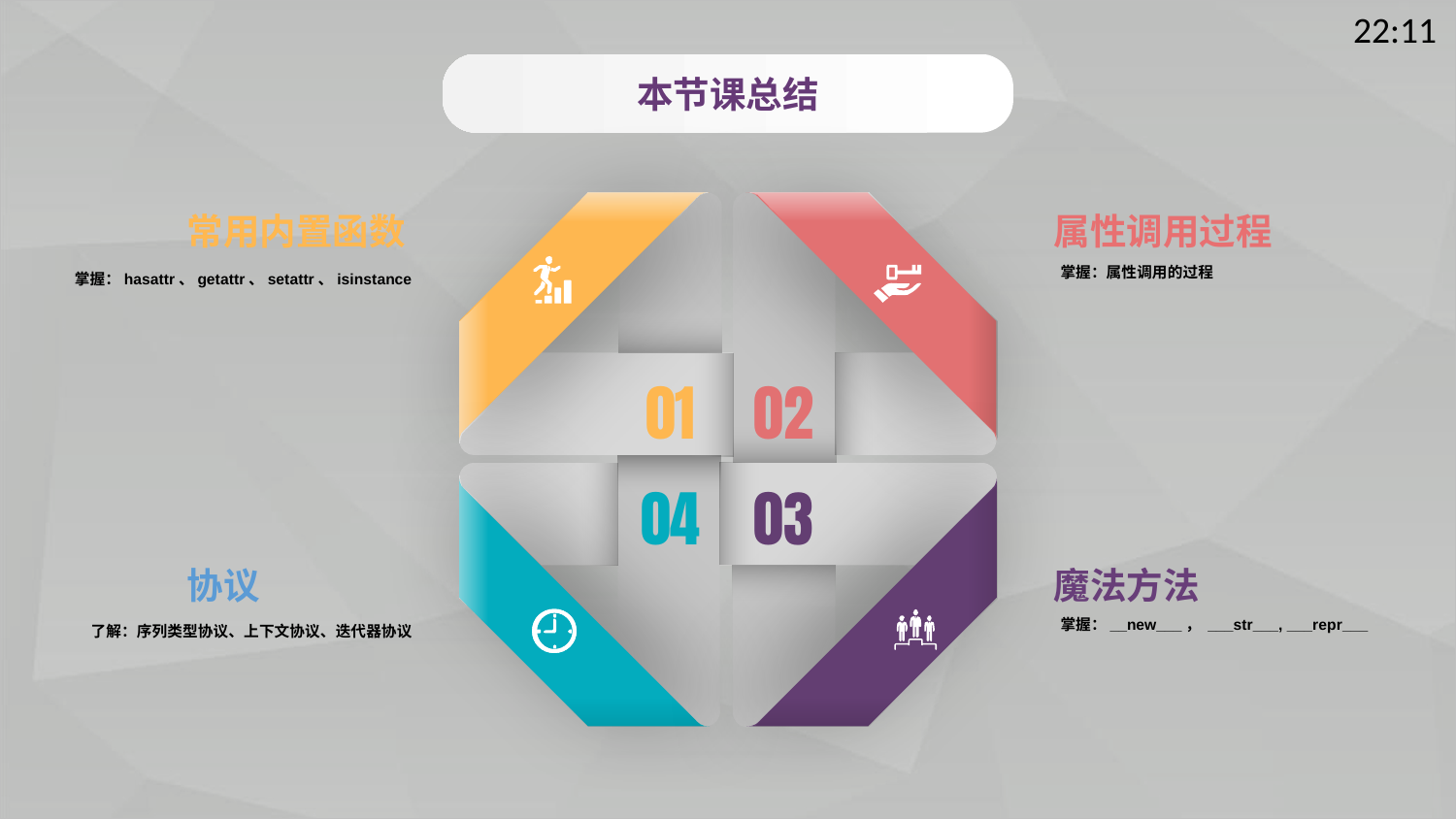

本节课总结

常用内置函数
掌握：hasattr、getattr、setattr、isinstance
属性调用过程
掌握：属性调用的过程

01
02
04
03
协议
了解：序列类型协议、上下文协议、迭代器协议
魔法方法
掌握：__new___， ___str___, ___repr___